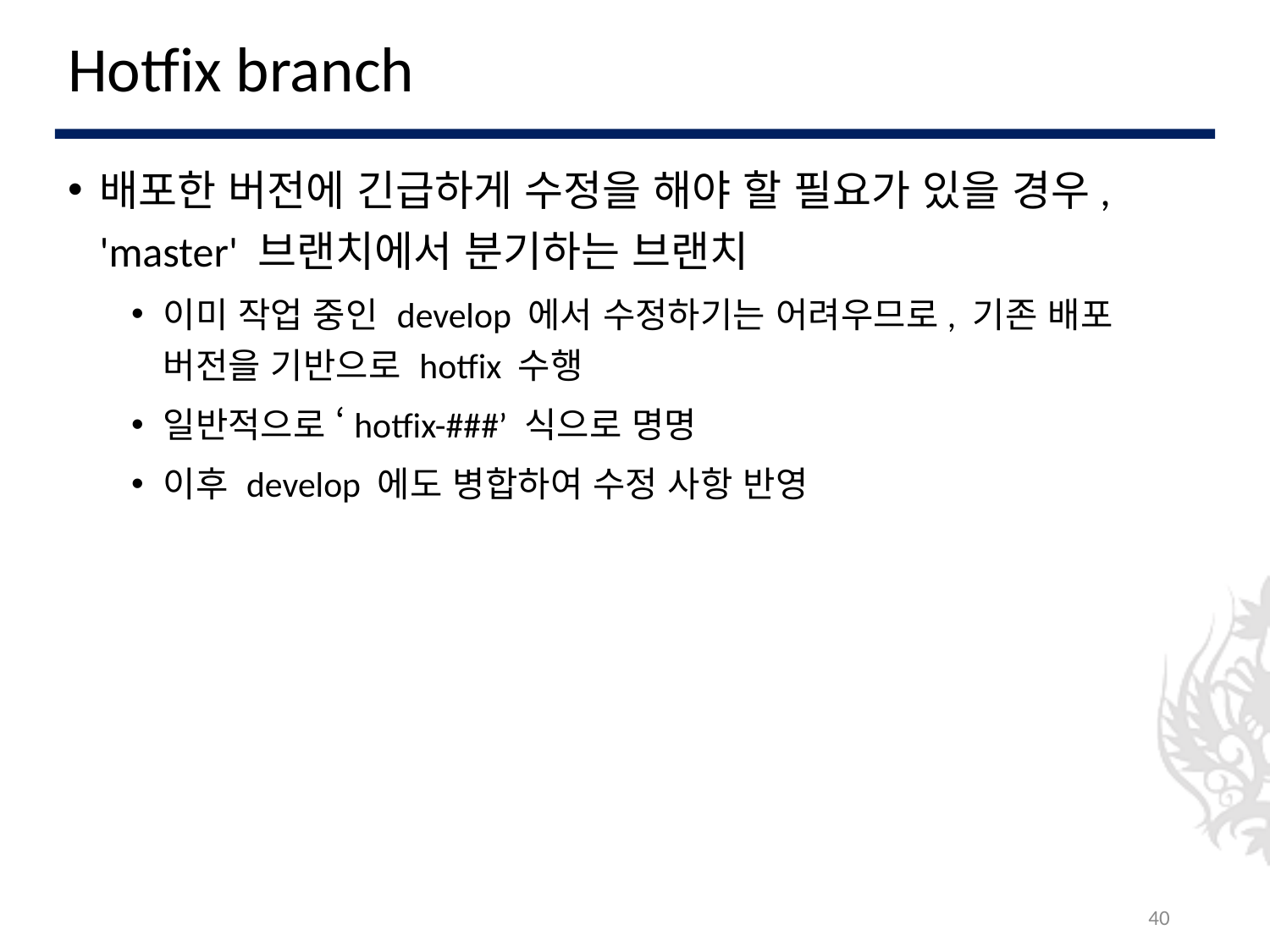

# Hotfix branch
배포한 버전에 긴급하게 수정을 해야 할 필요가 있을 경우, 'master' 브랜치에서 분기하는 브랜치
이미 작업 중인 develop 에서 수정하기는 어려우므로, 기존 배포 버전을 기반으로 hotfix 수행
일반적으로 ‘hotfix-###’ 식으로 명명
이후 develop 에도 병합하여 수정 사항 반영
40